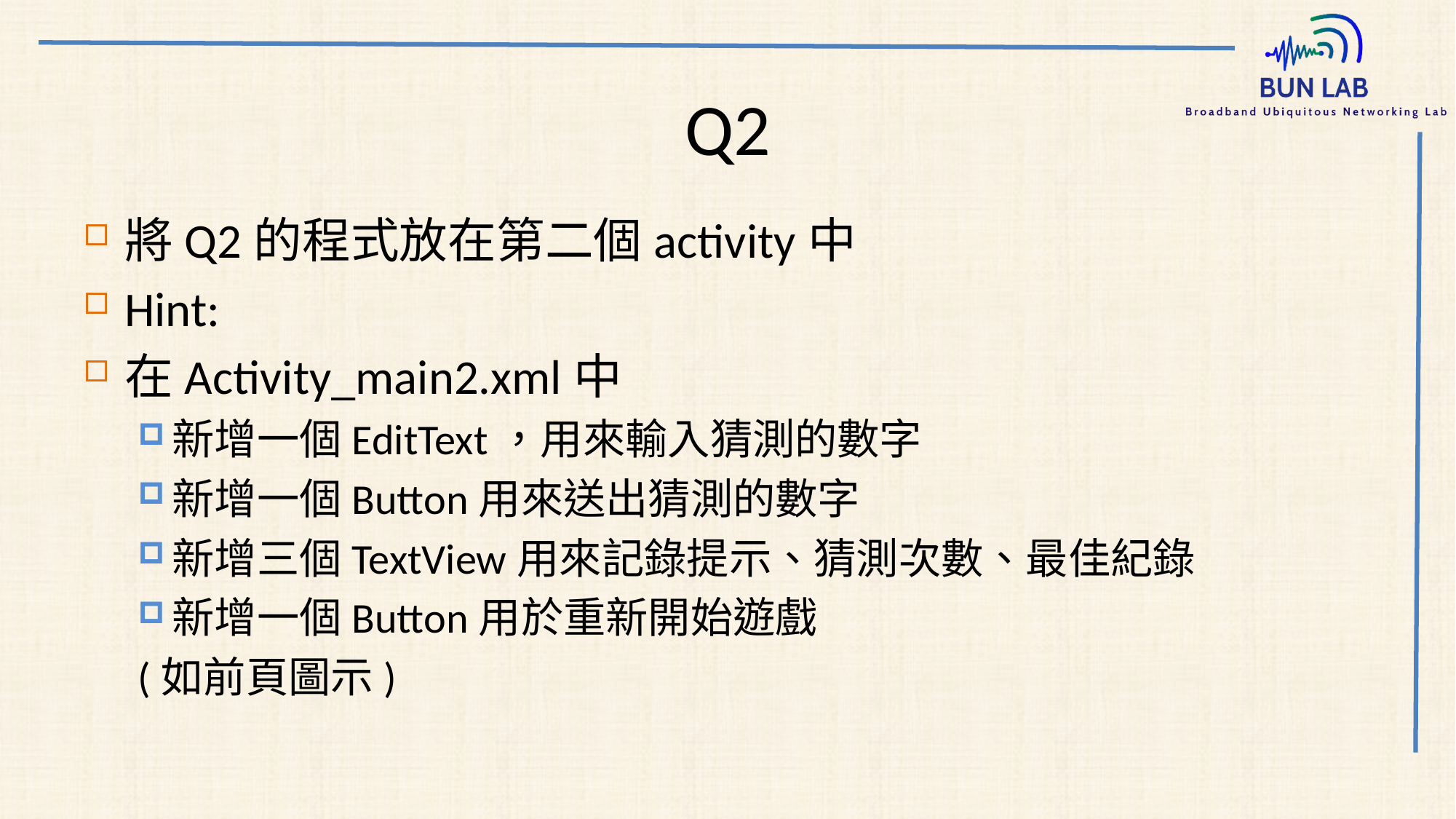

# Q2
將Q2的程式放在第二個activity中
Hint:
在Activity_main2.xml中
新增一個EditText，用來輸入猜測的數字
新增一個Button用來送出猜測的數字
新增三個TextView用來記錄提示、猜測次數、最佳紀錄
新增一個Button用於重新開始遊戲
(如前頁圖示)